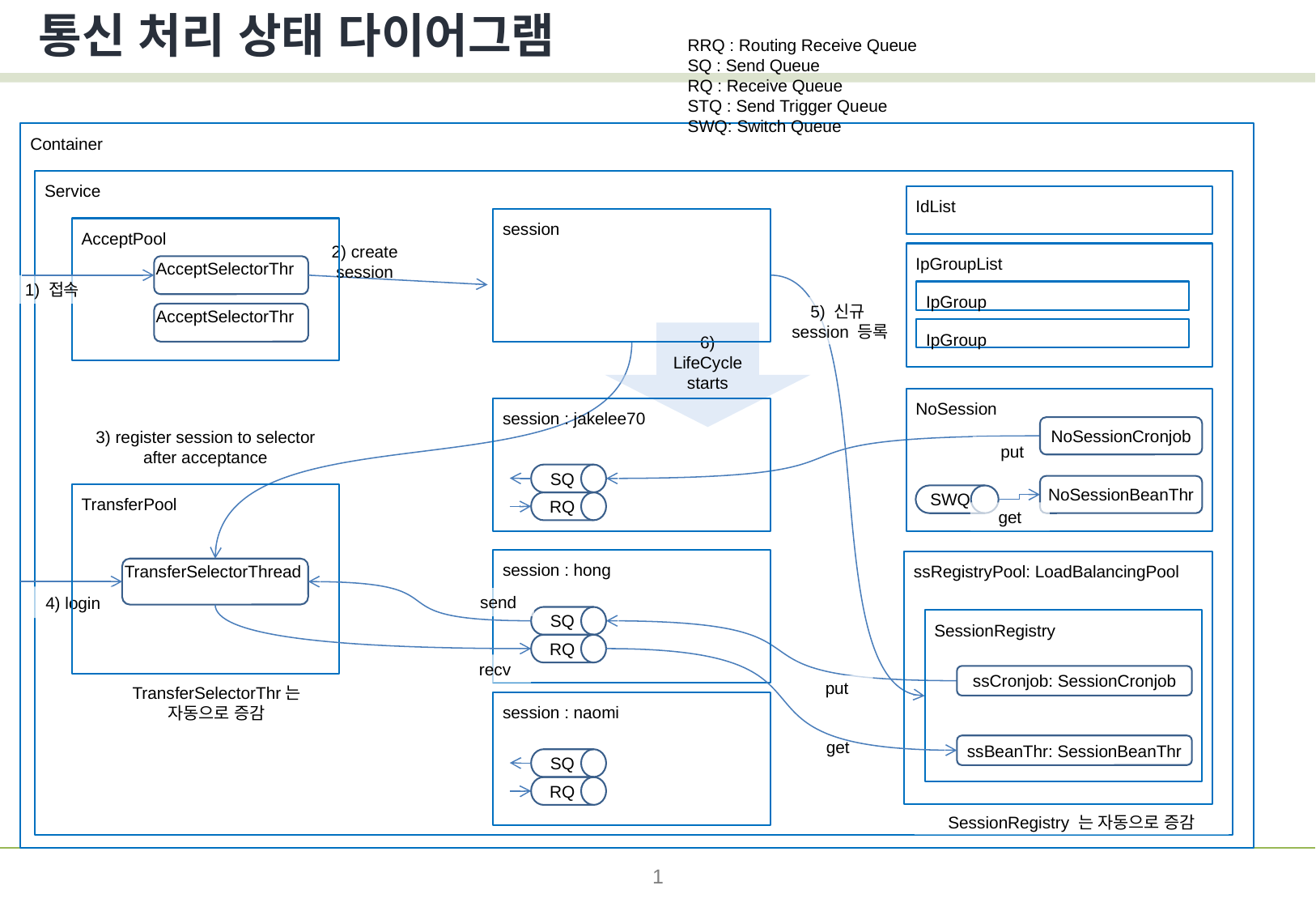

# 통신 처리 상태 다이어그램
RRQ : Routing Receive Queue
SQ : Send Queue
RQ : Receive Queue
STQ : Send Trigger Queue
SWQ: Switch Queue
Container
Service
IdList
session
AcceptPool
IpGroupList
2) create session
AcceptSelectorThr
1) 접속
IpGroup
5) 신규
session 등록
AcceptSelectorThr
IpGroup
6) LifeCycle starts
NoSession
session : jakelee70
NoSessionCronjob
3) register session to selector
after acceptance
put
SQ
NoSessionBeanThr
TransferPool
SWQ
RQ
get
session : hong
ssRegistryPool: LoadBalancingPool
TransferSelectorThread
4) login
send
SQ
SessionRegistry
RQ
recv
ssCronjob: SessionCronjob
TransferSelectorThr는 자동으로 증감
put
session : naomi
get
ssBeanThr: SessionBeanThr
SQ
RQ
SessionRegistry 는 자동으로 증감
1